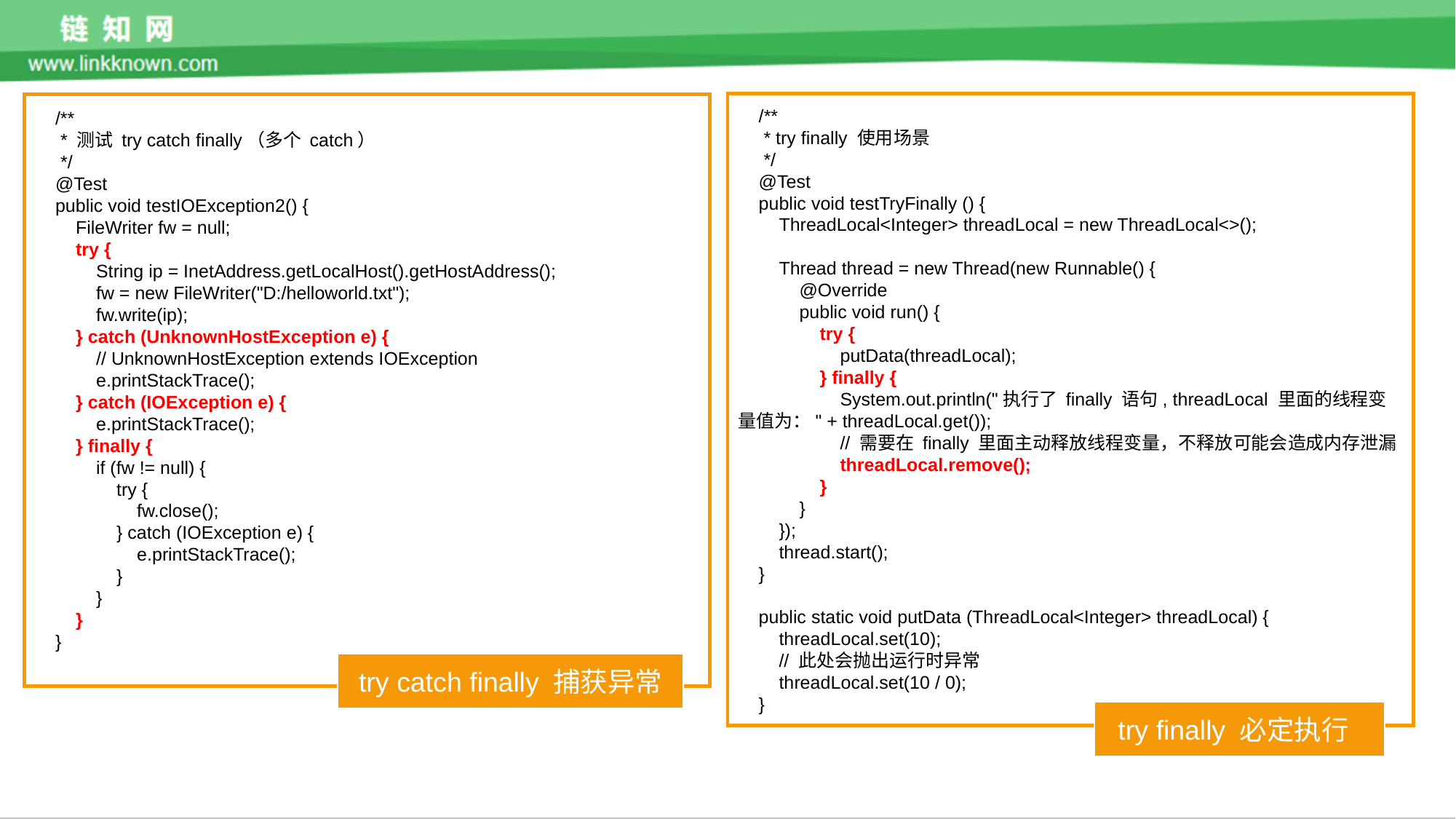

/**
     * try finally 使用场景
     */
    @Test
    public void testTryFinally () {
        ThreadLocal<Integer> threadLocal = new ThreadLocal<>();

        Thread thread = new Thread(new Runnable() {
            @Override
            public void run() {
                try {
                    putData(threadLocal);
                } finally {
                    System.out.println("执行了 finally 语句, threadLocal 里面的线程变量值为：" + threadLocal.get());
                    // 需要在 finally 里面主动释放线程变量，不释放可能会造成内存泄漏
                    threadLocal.remove();
                }
            }
        });
        thread.start();
    }

    public static void putData (ThreadLocal<Integer> threadLocal) {
        threadLocal.set(10);
        // 此处会抛出运行时异常
        threadLocal.set(10 / 0);
    }
    /**
     * 测试 try catch finally（多个 catch）
     */
    @Test
    public void testIOException2() {
        FileWriter fw = null;
        try {
            String ip = InetAddress.getLocalHost().getHostAddress();
            fw = new FileWriter("D:/helloworld.txt");
            fw.write(ip);
        } catch (UnknownHostException e) {
            // UnknownHostException extends IOException
            e.printStackTrace();
        } catch (IOException e) {
            e.printStackTrace();
        } finally {
            if (fw != null) {
                try {
                    fw.close();
                } catch (IOException e) {
                    e.printStackTrace();
                }
            }
        }
    }

try catch finally 捕获异常
try finally 必定执行